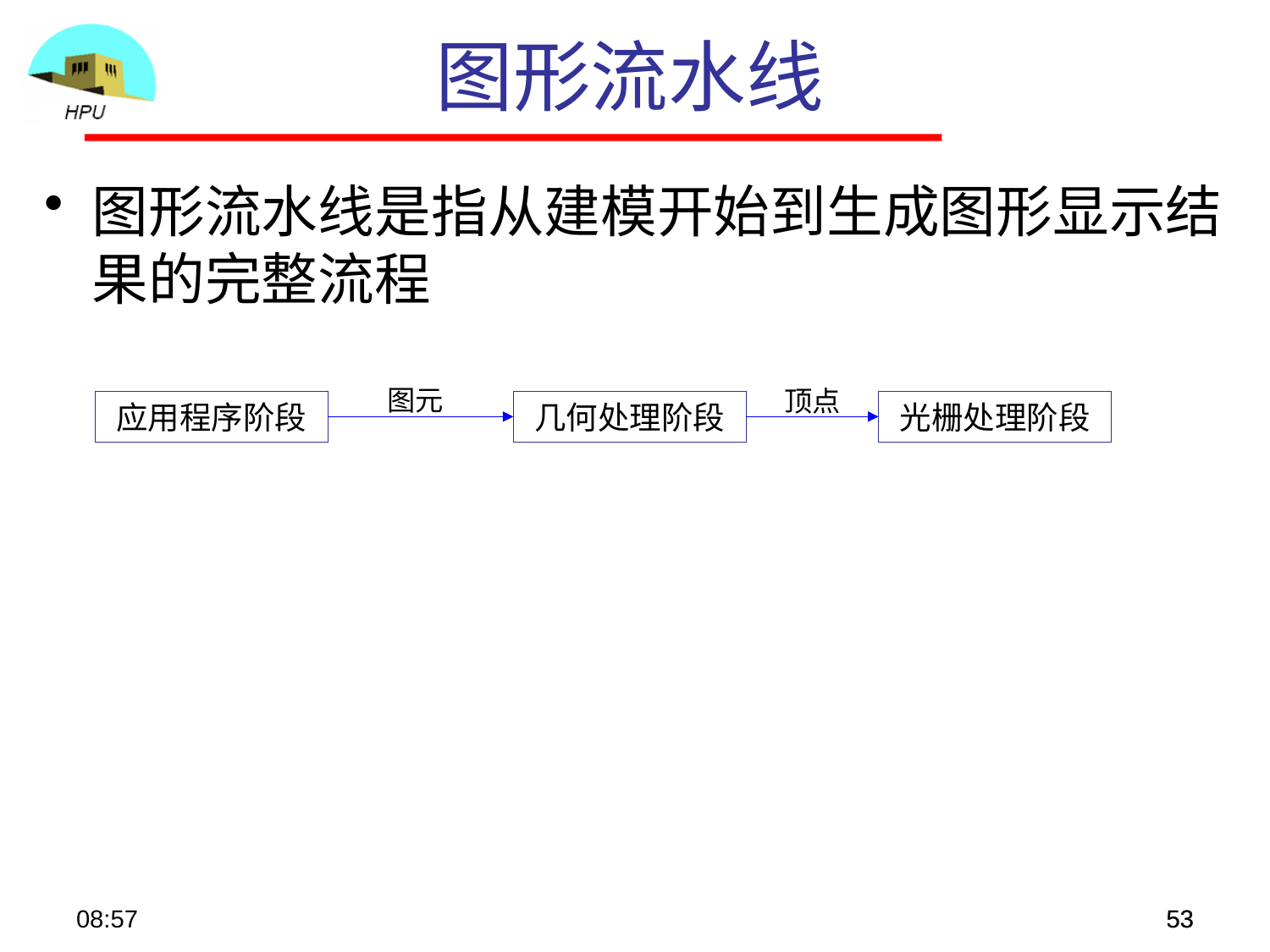

图形流水线
图形流水线是指从建模开始到生成图形显示结果的完整流程
图元
顶点
应用程序阶段
几何处理阶段
光栅处理阶段
08:57
53
53